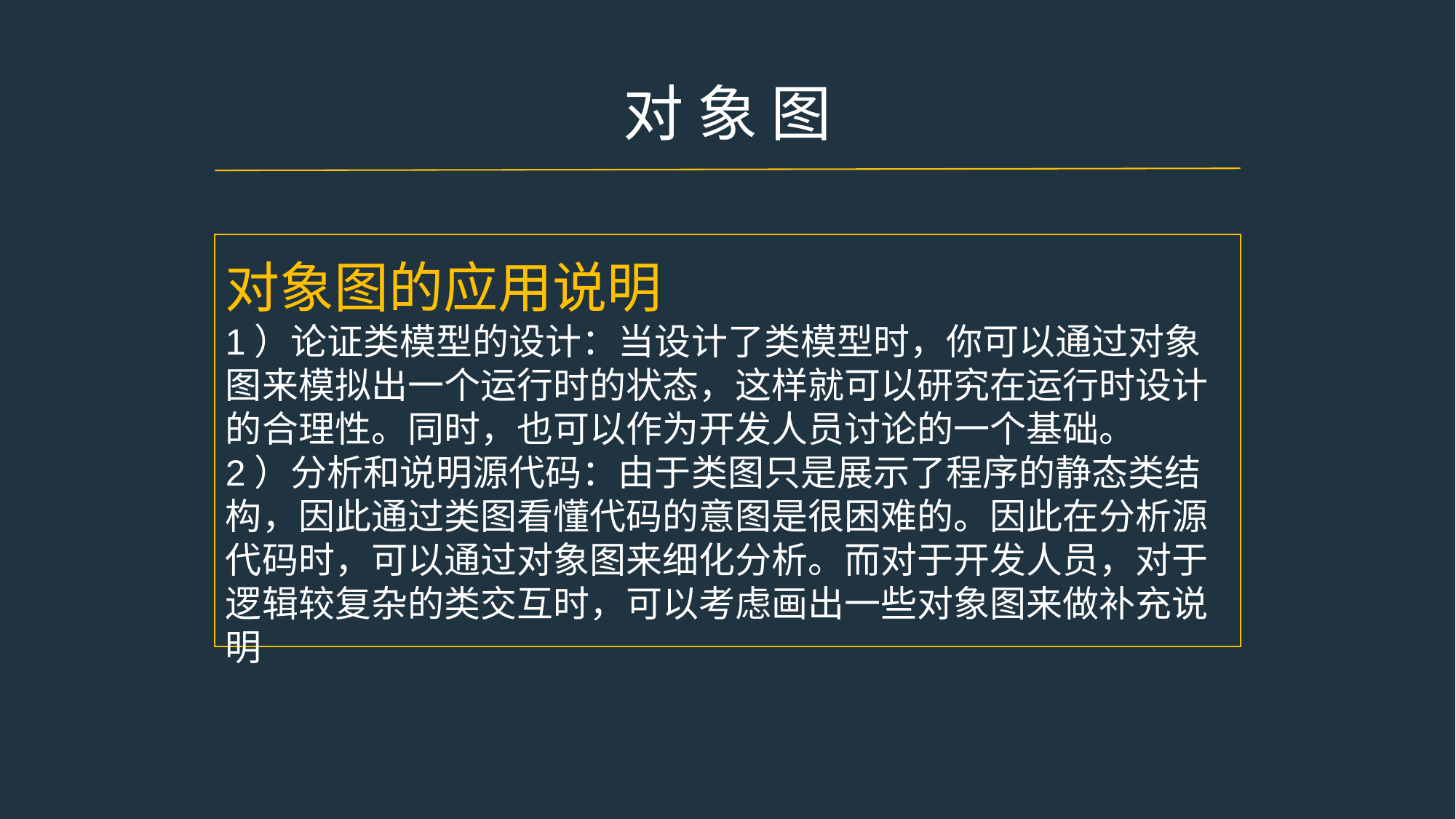

对 象 图

对象图的应用说明
1）论证类模型的设计：当设计了类模型时，你可以通过对象图来模拟出一个运行时的状态，这样就可以研究在运行时设计的合理性。同时，也可以作为开发人员讨论的一个基础。
2）分析和说明源代码：由于类图只是展示了程序的静态类结构，因此通过类图看懂代码的意图是很困难的。因此在分析源代码时，可以通过对象图来细化分析。而对于开发人员，对于逻辑较复杂的类交互时，可以考虑画出一些对象图来做补充说明